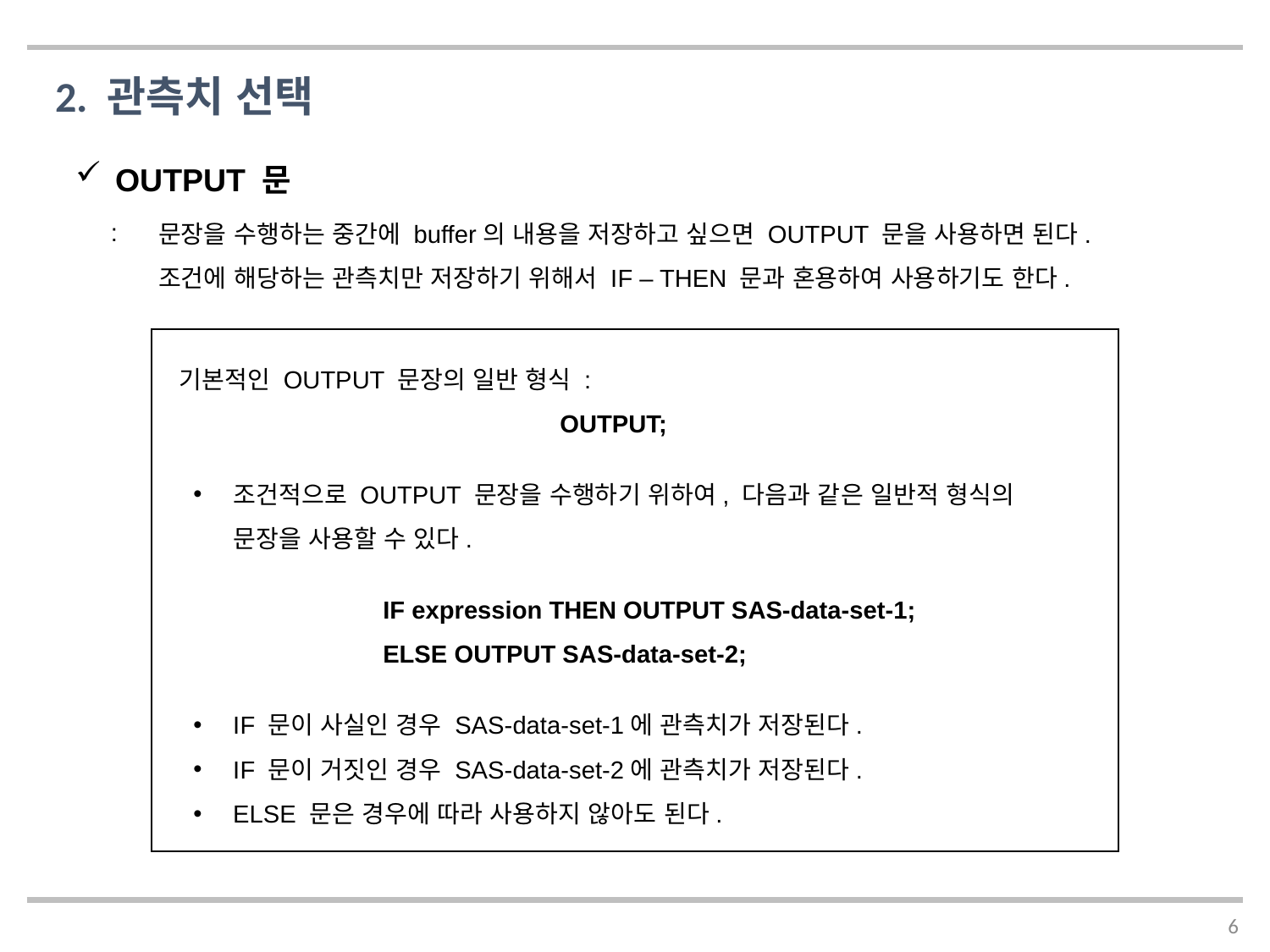

2. 관측치 선택
OUTPUT 문
문장을 수행하는 중간에 buffer의 내용을 저장하고 싶으면 OUTPUT 문을 사용하면 된다.
조건에 해당하는 관측치만 저장하기 위해서 IF – THEN 문과 혼용하여 사용하기도 한다.

기본적인 OUTPUT 문장의 일반 형식 :
			OUTPUT;
조건적으로 OUTPUT 문장을 수행하기 위하여, 다음과 같은 일반적 형식의 문장을 사용할 수 있다.
	           IF expression THEN OUTPUT SAS-data-set-1;
	           ELSE OUTPUT SAS-data-set-2;
IF 문이 사실인 경우 SAS-data-set-1에 관측치가 저장된다.
IF 문이 거짓인 경우 SAS-data-set-2에 관측치가 저장된다.
ELSE 문은 경우에 따라 사용하지 않아도 된다.